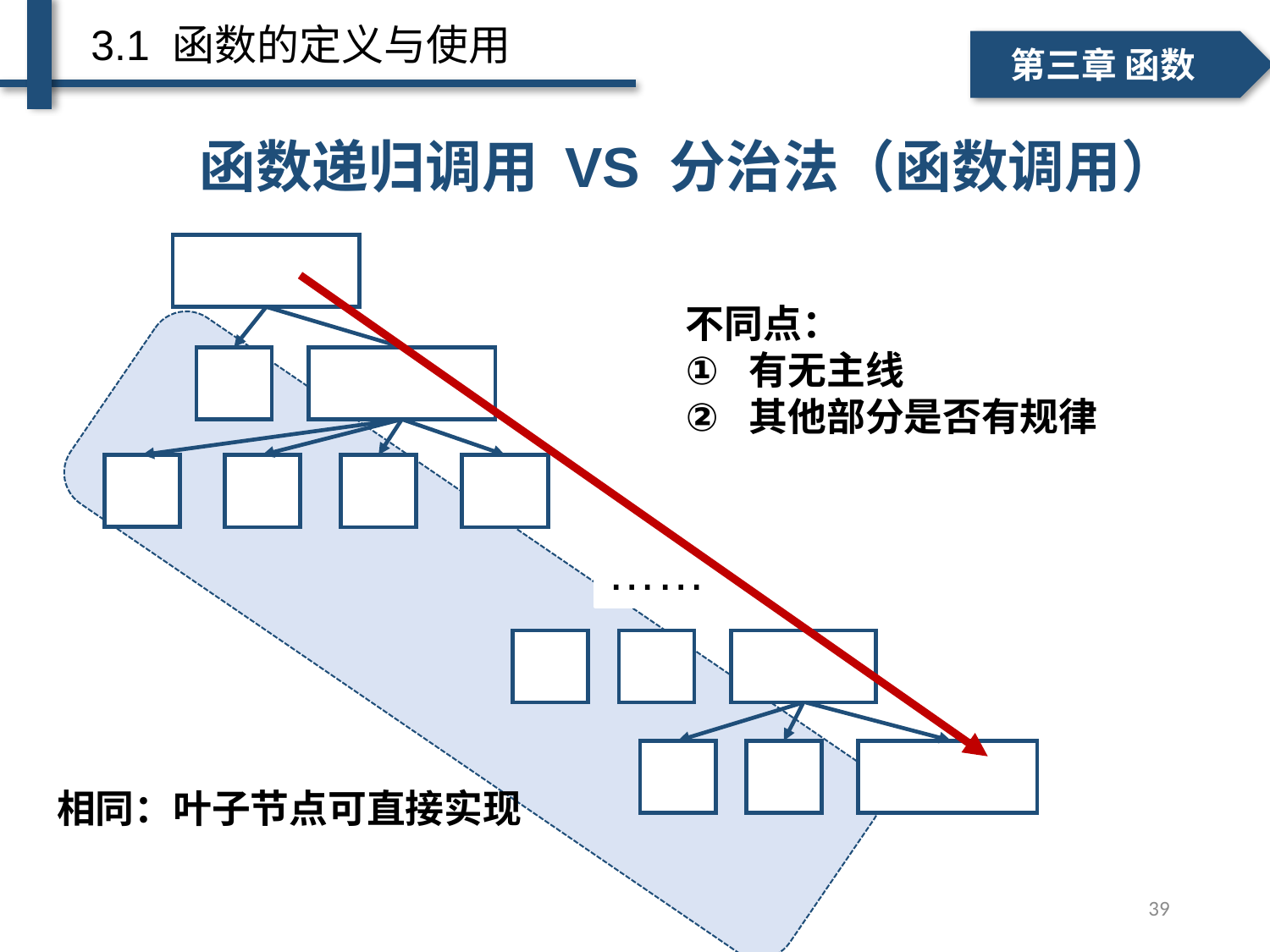

3.1 函数的定义与使用
一、个人简介
二、学术成绩

第三章 函数

函数递归调用 VS 分治法（函数调用）

不同点：
有无主线
其他部分是否有规律

……

相同：叶子节点可直接实现
39